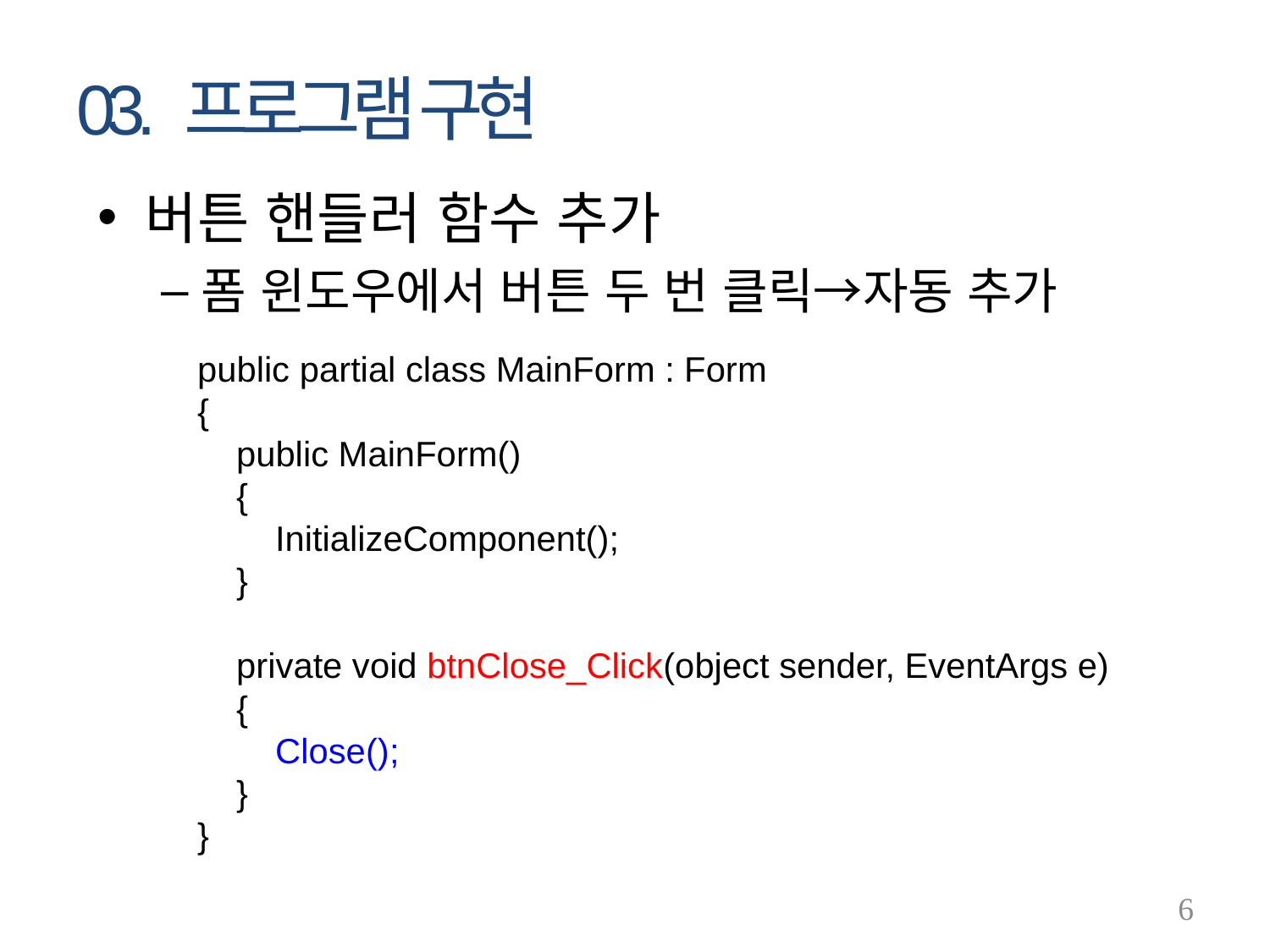

# 03. 프로그램 구현
버튼 핸들러 함수 추가
폼 윈도우에서 버튼 두 번 클릭→자동 추가
public partial class MainForm : Form
{
    public MainForm()
    {
        InitializeComponent();
    }

    private void btnClose_Click(object sender, EventArgs e)
    {
        Close();
    }
}
6